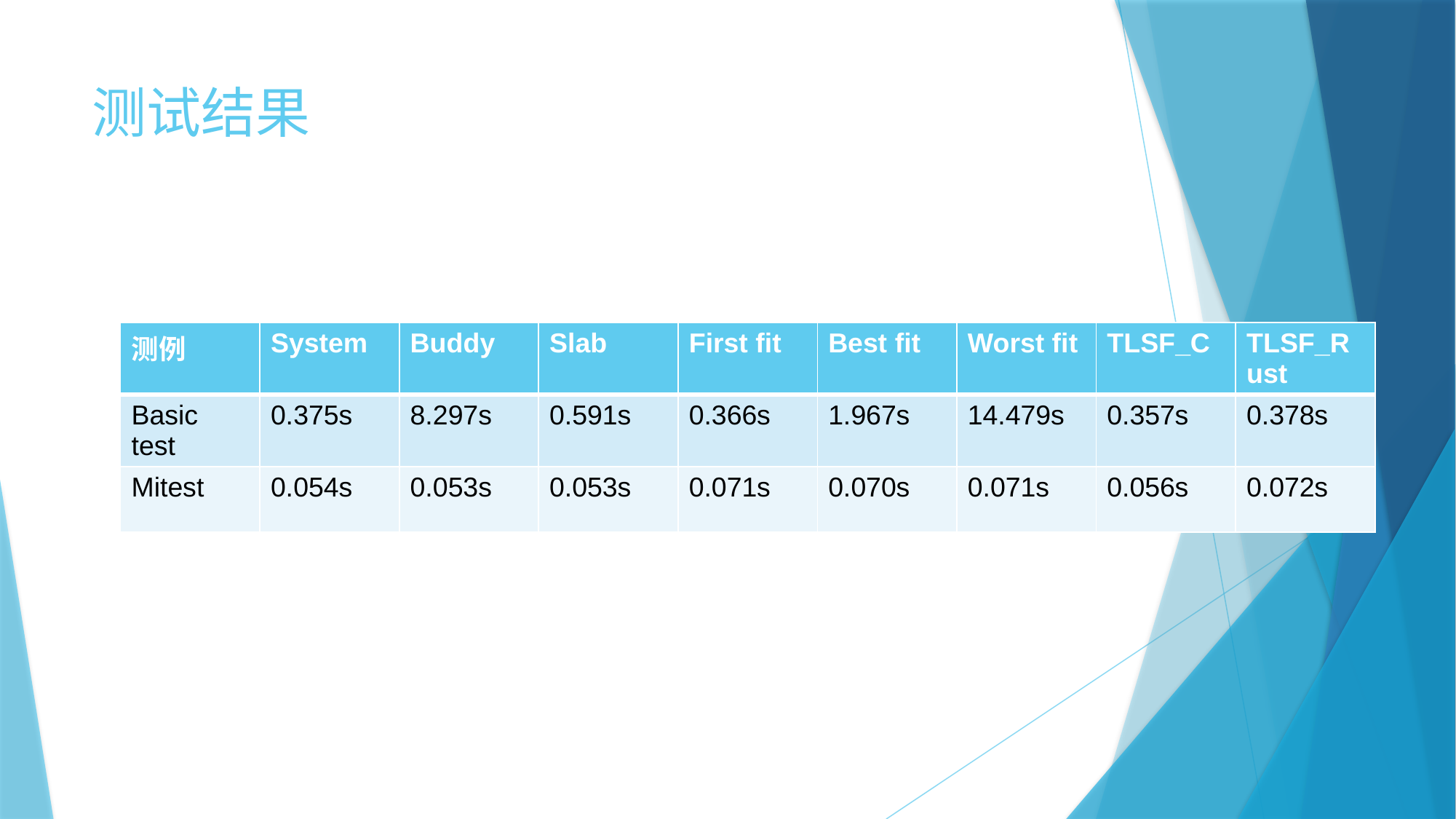

# 测试结果
| 测例 | System | Buddy | Slab | First fit | Best fit | Worst fit | TLSF\_C | TLSF\_Rust |
| --- | --- | --- | --- | --- | --- | --- | --- | --- |
| Basic test | 0.375s | 8.297s | 0.591s | 0.366s | 1.967s | 14.479s | 0.357s | 0.378s |
| Mitest | 0.054s | 0.053s | 0.053s | 0.071s | 0.070s | 0.071s | 0.056s | 0.072s |